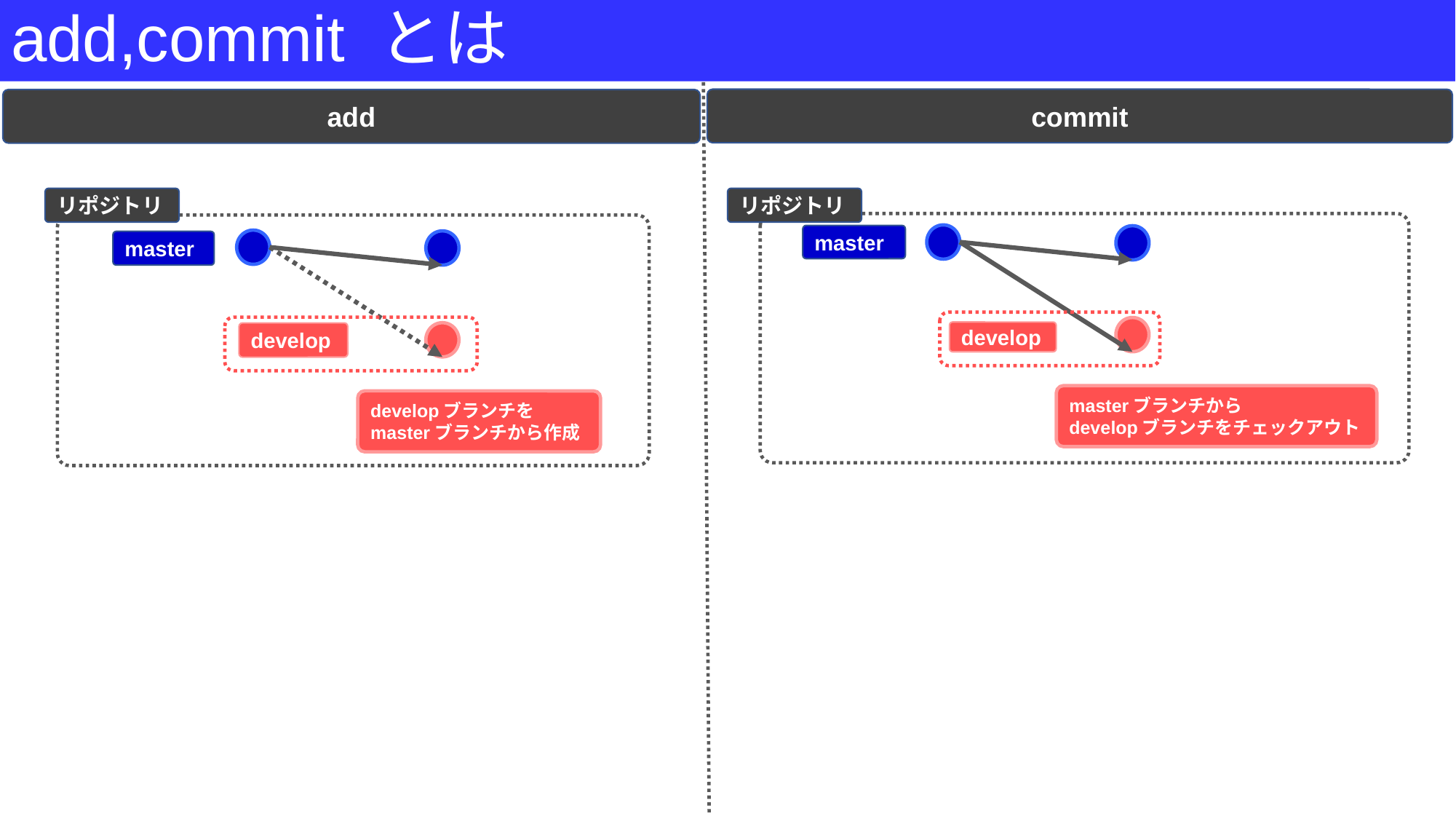

# add,commit とは
commit
add
リポジトリ
リポジトリ

master

master

develop

develop
masterブランチから
developブランチをチェックアウト
developブランチを
masterブランチから作成